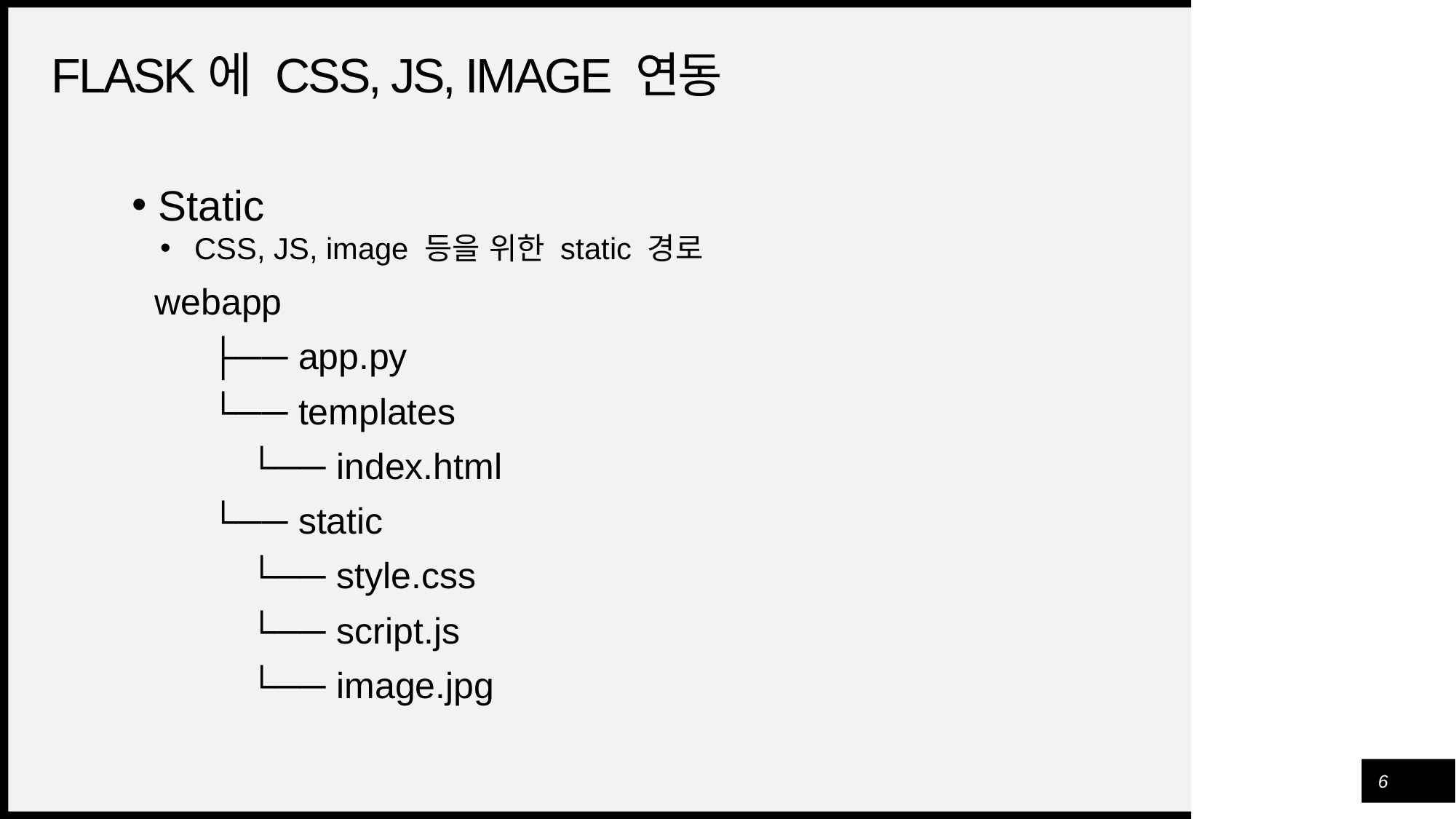

# Flask에 css, js, image 연동
 Static
 CSS, JS, image 등을 위한 static 경로
webapp
├── app.py
└── templates
└── index.html
└── static
└── style.css
└── script.js
└── image.jpg
6